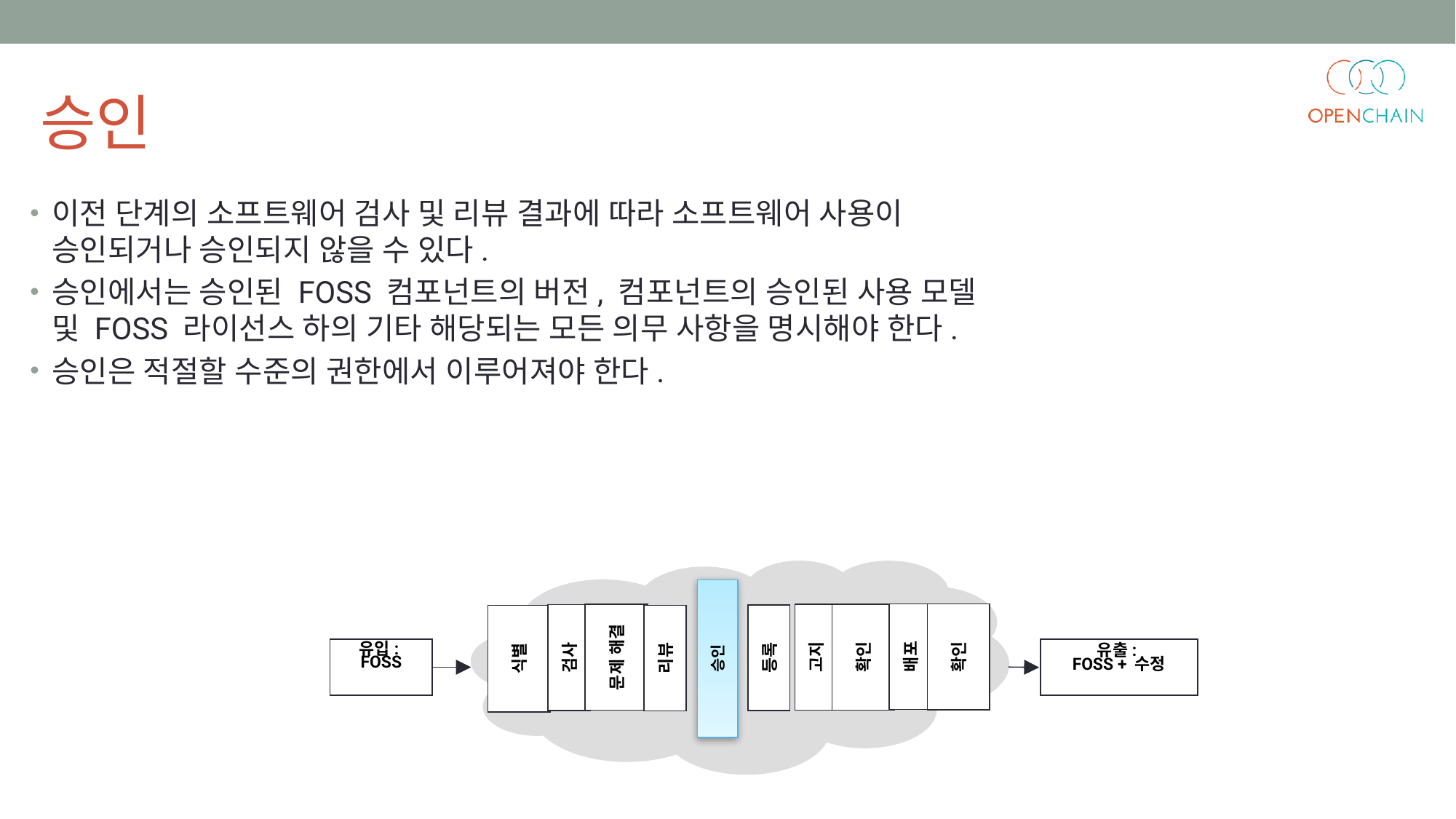

승인
이전 단계의 소프트웨어 검사 및 리뷰 결과에 따라 소프트웨어 사용이 승인되거나 승인되지 않을 수 있다.
승인에서는 승인된 FOSS 컴포넌트의 버전, 컴포넌트의 승인된 사용 모델 및 FOSS 라이선스 하의 기타 해당되는 모든 의무 사항을 명시해야 한다.
승인은 적절할 수준의 권한에서 이루어져야 한다.

확인
문제 해결
확인
식별
배포
고지
검사
등록
리뷰
승인
유입:
FOSS
유출:
FOSS + 수정